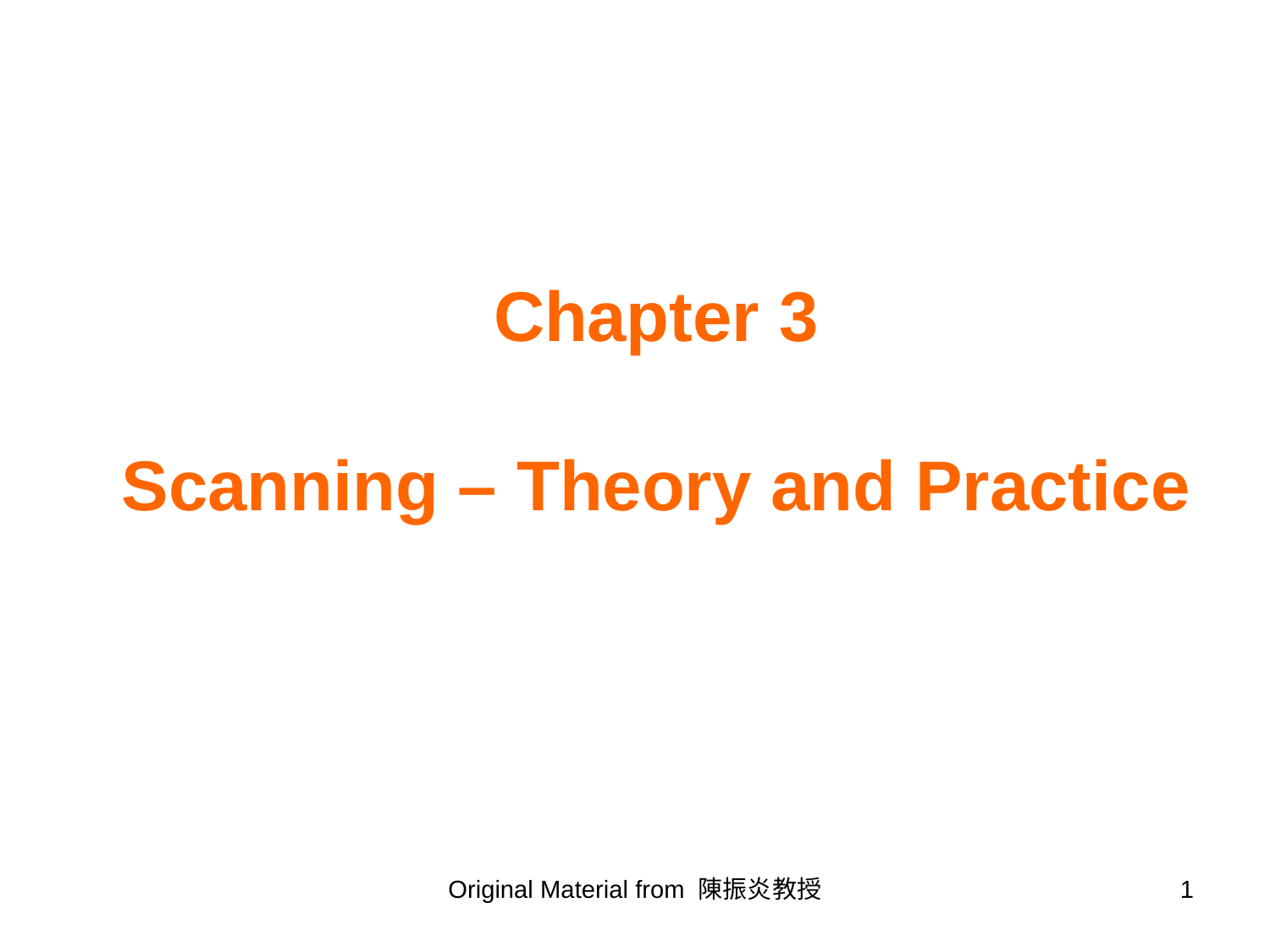

# Chapter 3 Scanning – Theory and Practice

Original Material from 陳振炎教授
1